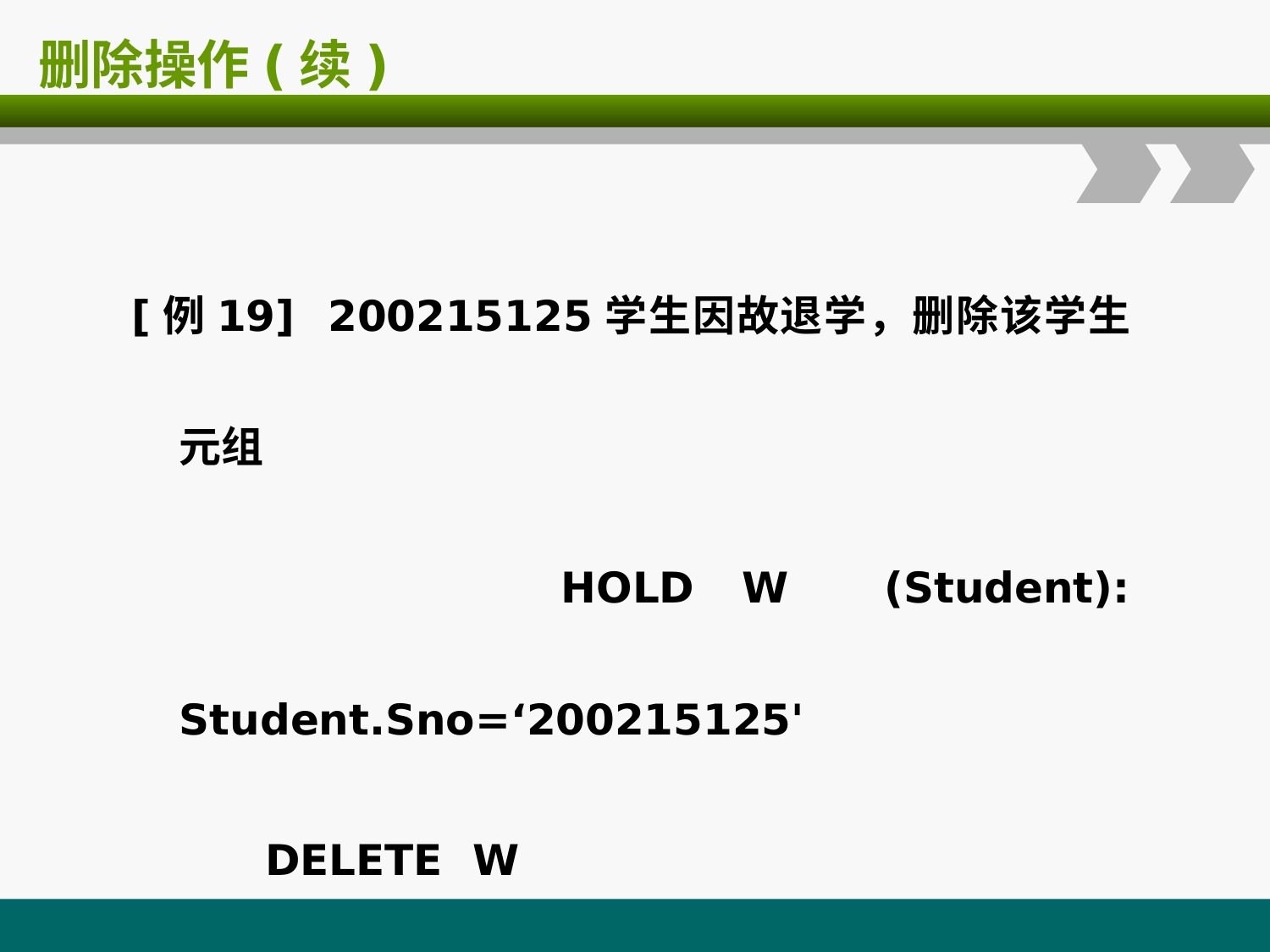

# 删除操作(续)
[例19]  200215125学生因故退学，删除该学生元组
         HOLD W  (Student): Student.Sno=‘200215125'
         DELETE  W